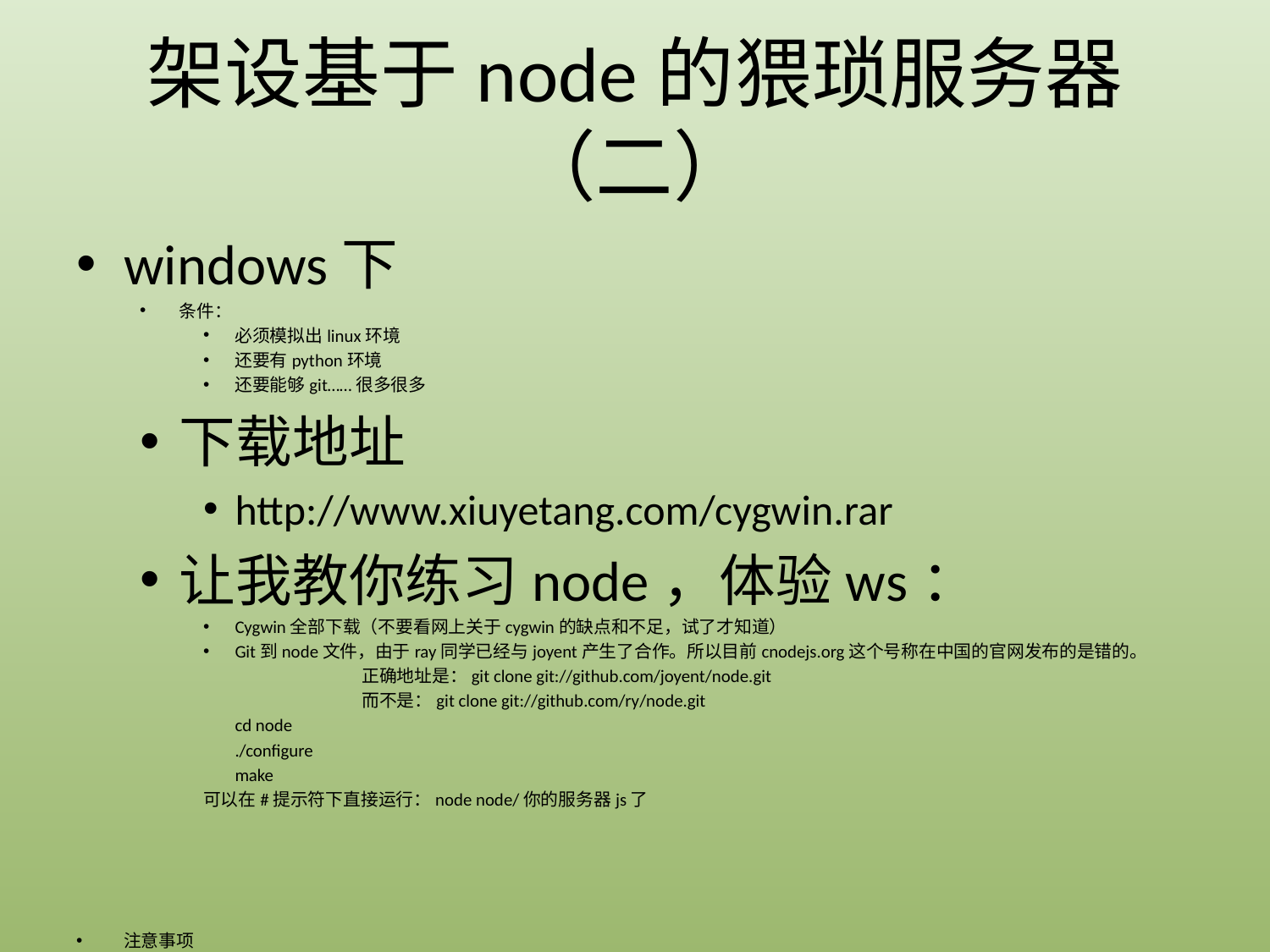

# 架设基于node的猥琐服务器（二）
windows下
条件：
必须模拟出linux环境
还要有python环境
还要能够git……很多很多
下载地址
http://www.xiuyetang.com/cygwin.rar
让我教你练习node，体验ws：
Cygwin全部下载（不要看网上关于cygwin的缺点和不足，试了才知道）
Git到node文件，由于ray同学已经与joyent产生了合作。所以目前cnodejs.org这个号称在中国的官网发布的是错的。
		正确地址是：git clone git://github.com/joyent/node.git
		而不是：git clone git://github.com/ry/node.git
	cd node
	./configure
	make
可以在#提示符下直接运行：node node/你的服务器js了

注意事项
1，我从不考虑兼容的事情。因为这是试验。
2，从目前的应用来看，移动媒体上也不需要兼容IE
3，微软始终是慢一拍的，别在互联网上跟随他。